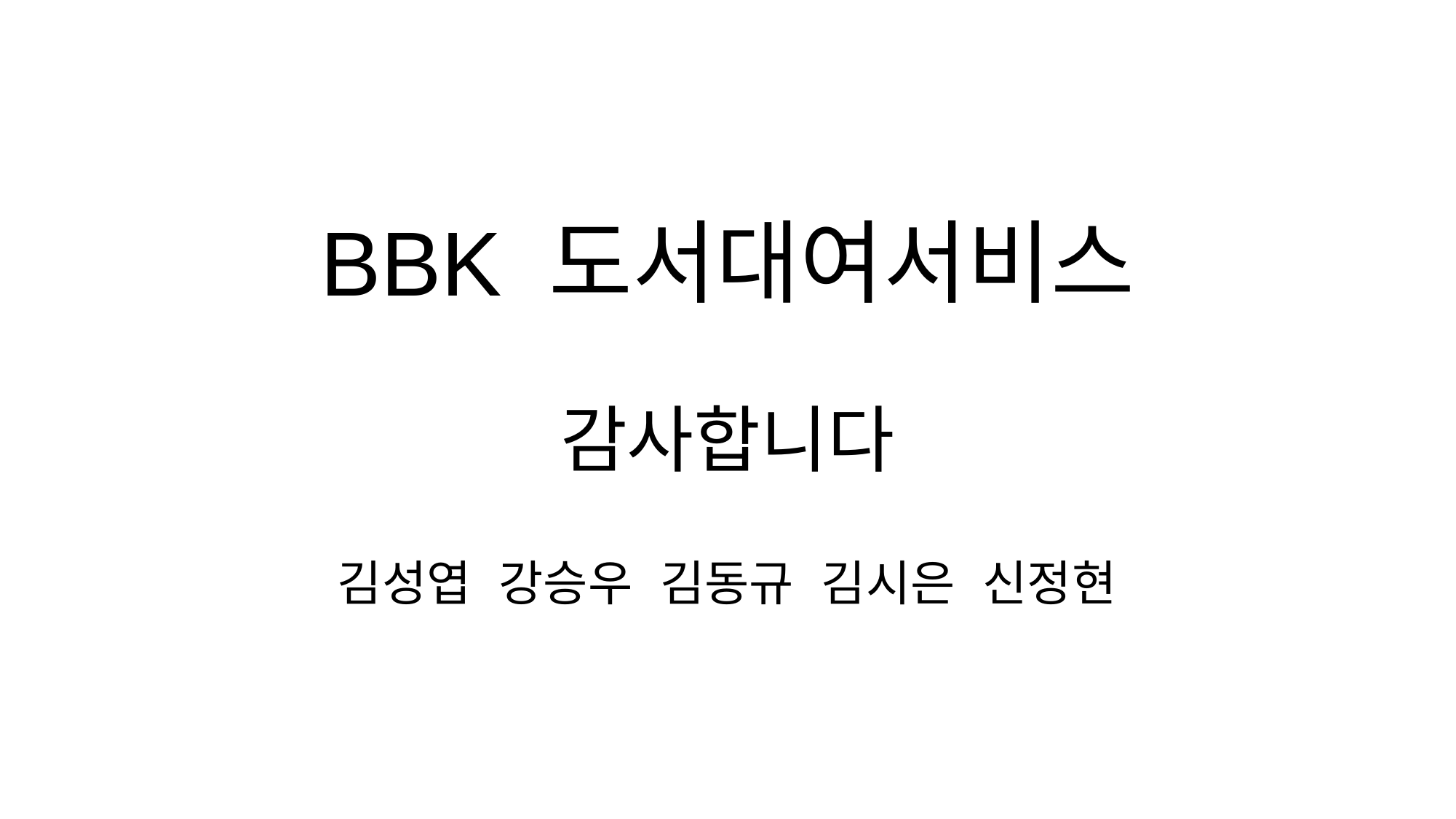

# BBK 도서대여서비스
감사합니다
김성엽  강승우  김동규  김시은  신정현